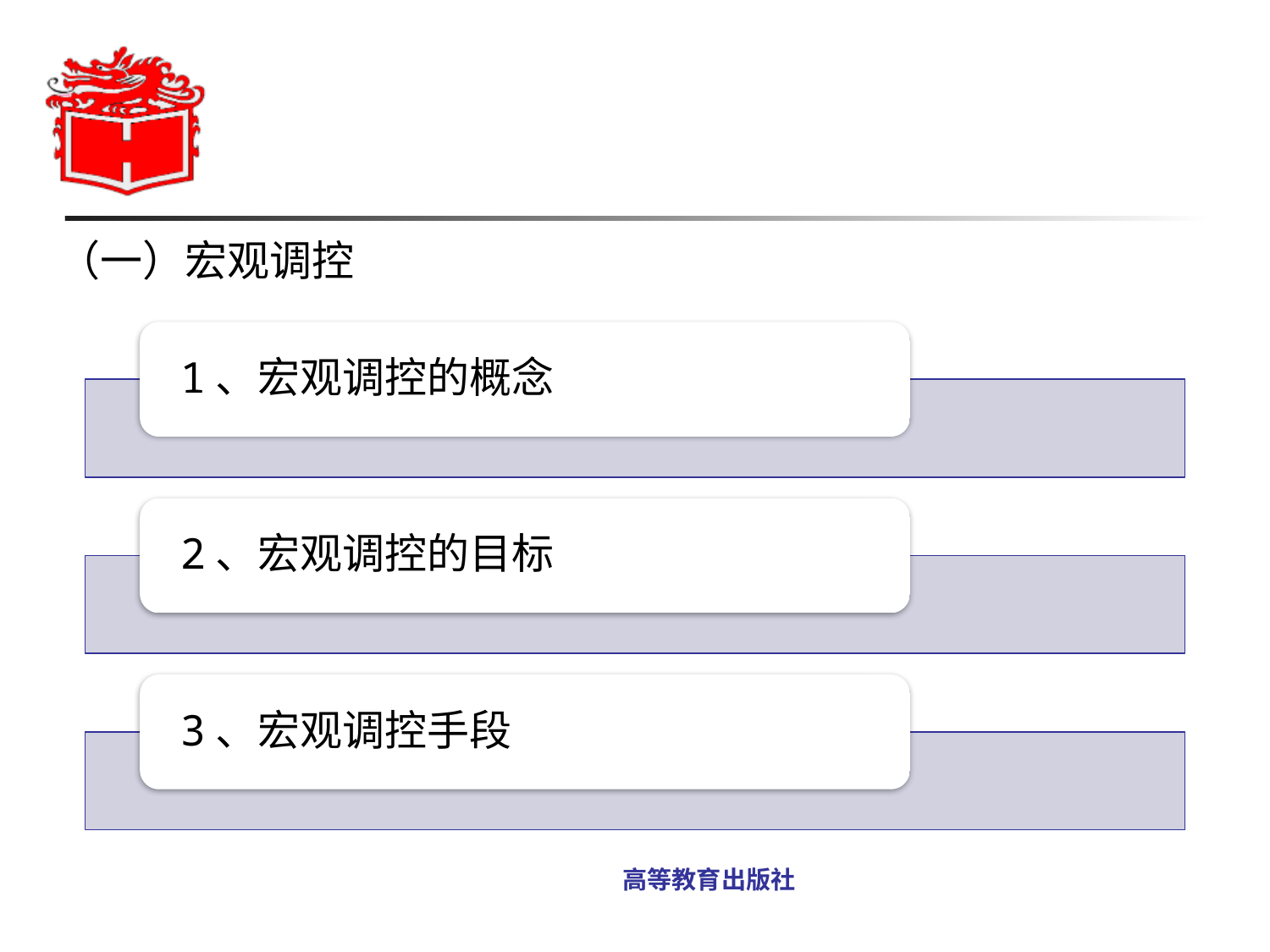

（一）宏观调控

1、宏观调控的概念
2、宏观调控的目标
3、宏观调控手段

高等教育出版社